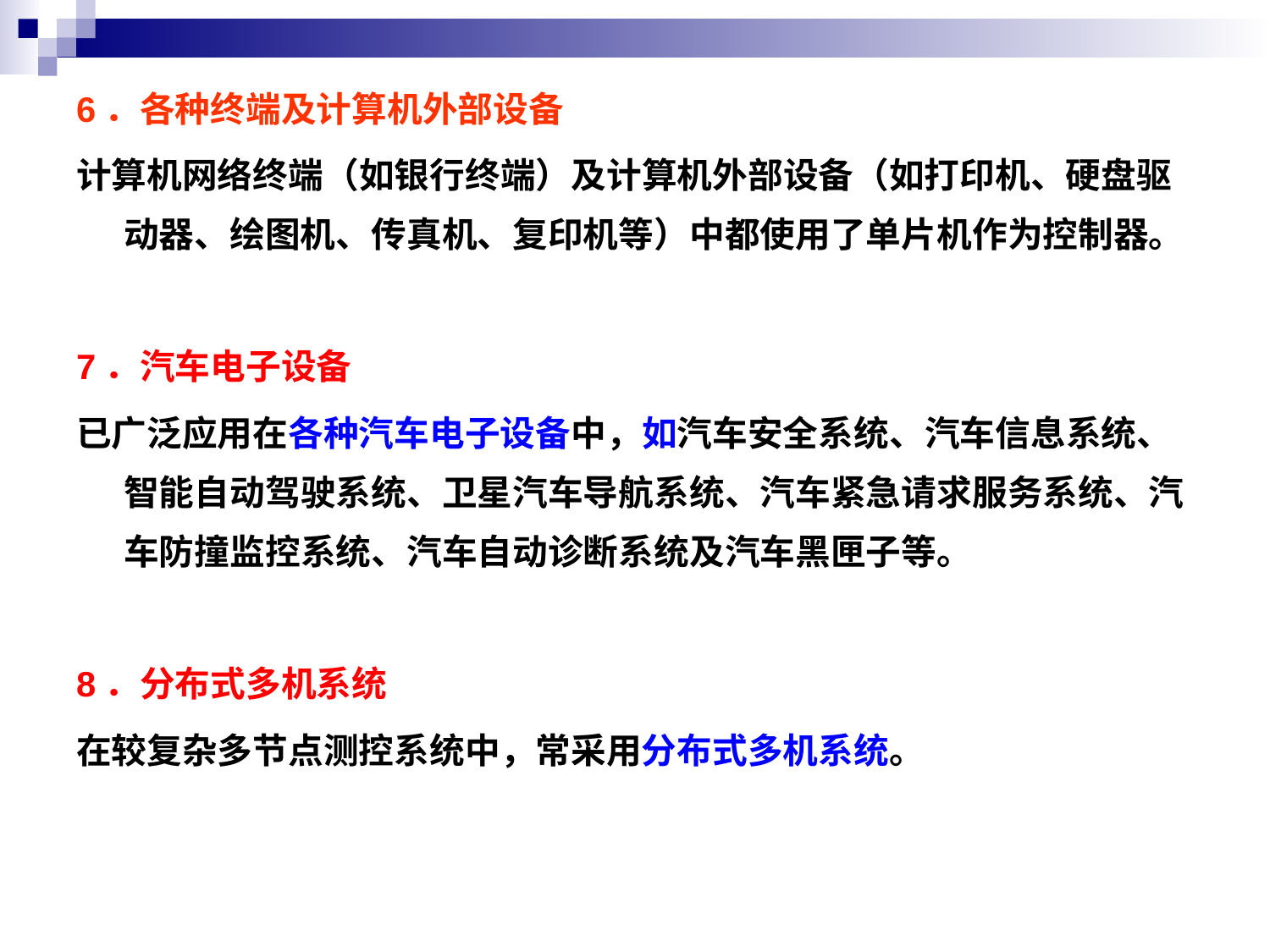

# 6．各种终端及计算机外部设备
计算机网络终端（如银行终端）及计算机外部设备（如打印机、硬盘驱动器、绘图机、传真机、复印机等）中都使用了单片机作为控制器。

7．汽车电子设备
已广泛应用在各种汽车电子设备中，如汽车安全系统、汽车信息系统、智能自动驾驶系统、卫星汽车导航系统、汽车紧急请求服务系统、汽车防撞监控系统、汽车自动诊断系统及汽车黑匣子等。

8．分布式多机系统
在较复杂多节点测控系统中，常采用分布式多机系统。
15